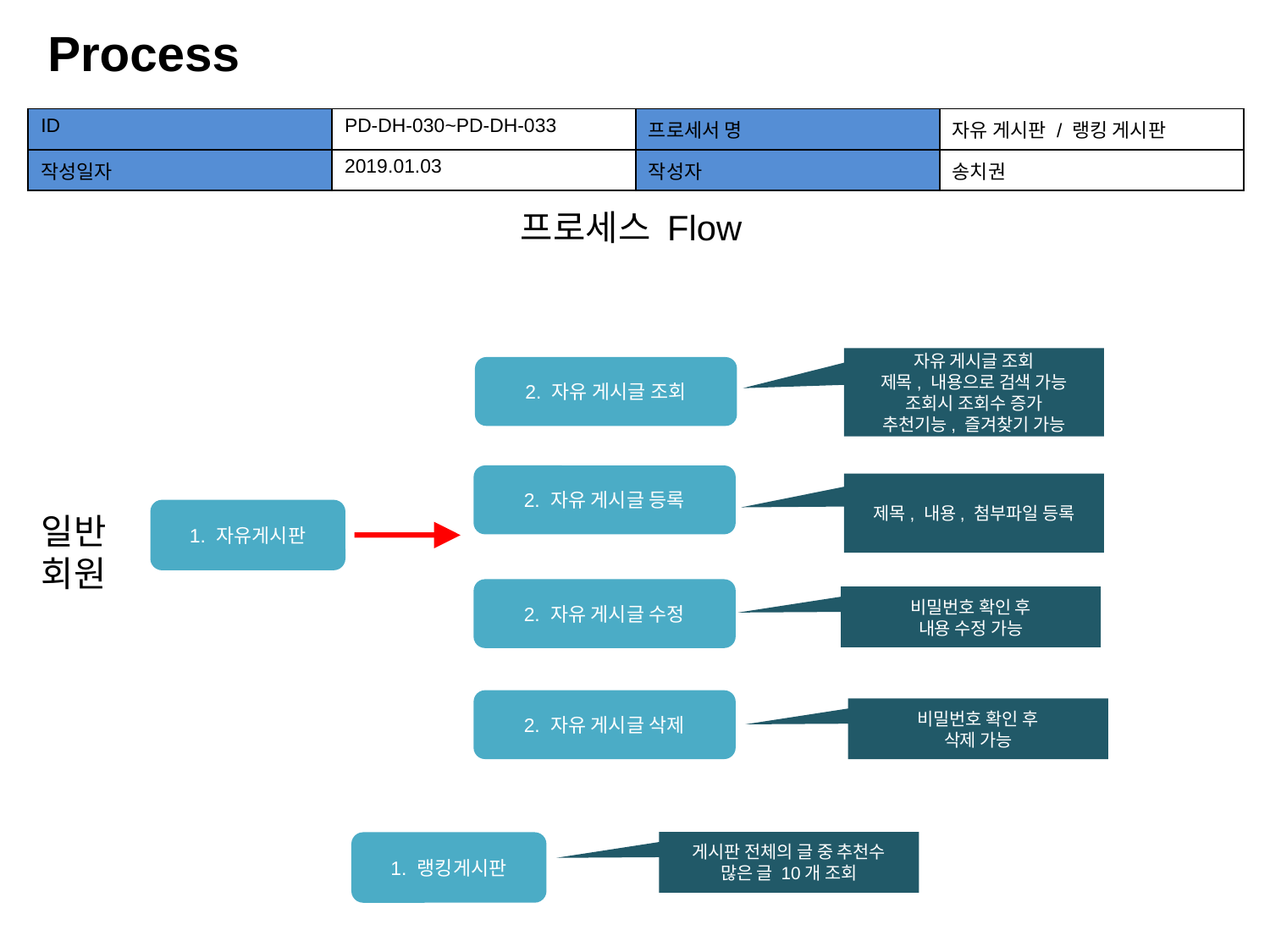

Process

| ID | PD-DH-030~PD-DH-033 | 프로세서 명 | 자유 게시판 / 랭킹 게시판 |
| --- | --- | --- | --- |
| 작성일자 | 2019.01.03 | 작성자 | 송치권 |
프로세스 Flow
자유 게시글 조회
제목, 내용으로 검색 가능
조회시 조회수 증가
추천기능, 즐겨찾기 가능
2. 자유 게시글 조회
2. 자유 게시글 등록
제목, 내용, 첨부파일 등록
1. 자유게시판
일반
회원
2. 자유 게시글 수정
비밀번호 확인 후
내용 수정 가능
2. 자유 게시글 삭제
비밀번호 확인 후
삭제 가능
게시판 전체의 글 중 추천수
많은 글 10개 조회
1. 랭킹게시판